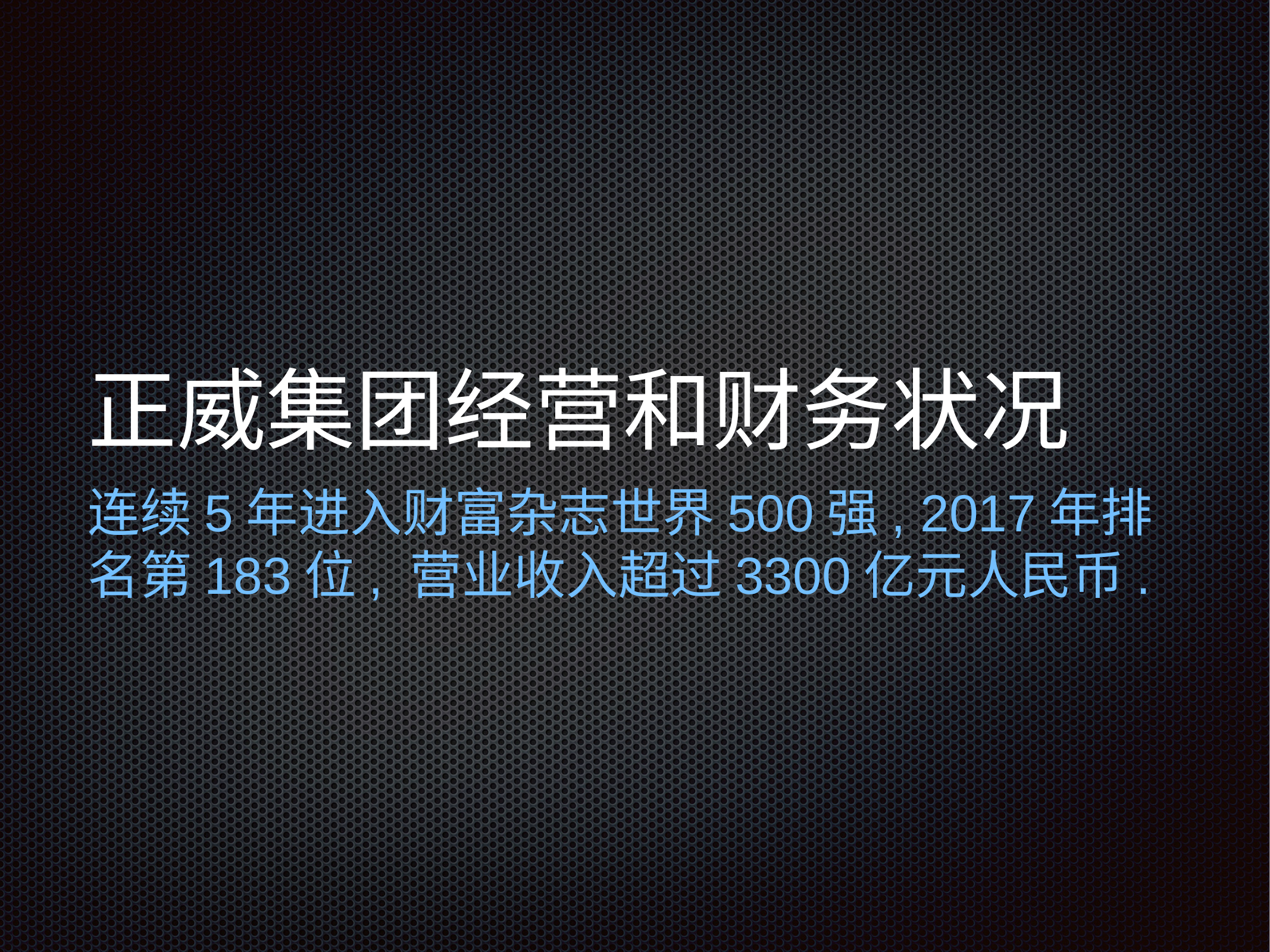

# 正威集团经营和财务状况
连续5年进入财富杂志世界500强, 2017年排名第183位, 营业收入超过3300亿元人民币.